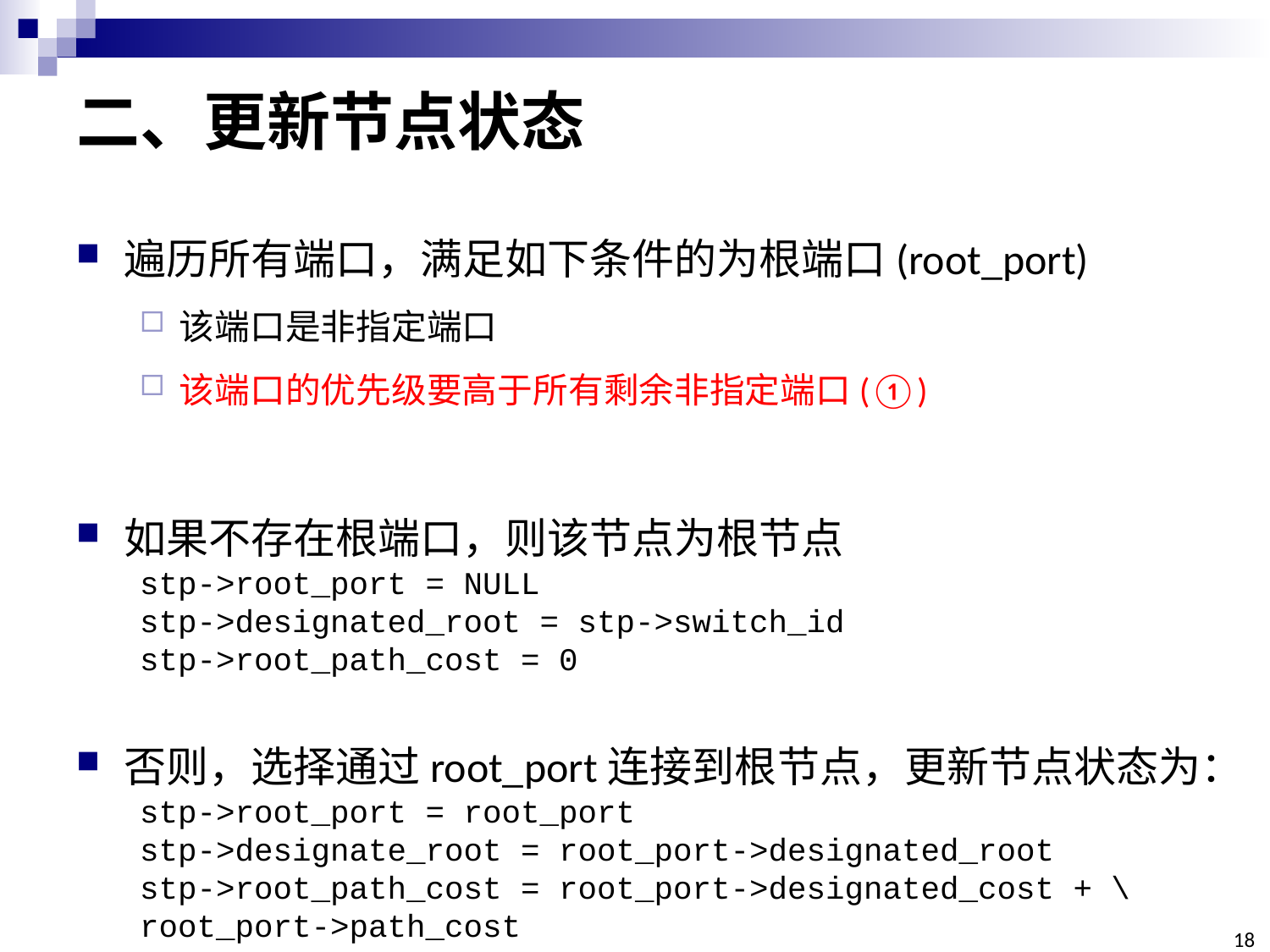

# 二、更新节点状态
遍历所有端口，满足如下条件的为根端口(root_port)
该端口是非指定端口
该端口的优先级要高于所有剩余非指定端口(①)

如果不存在根端口，则该节点为根节点
stp->root_port = NULL
stp->designated_root = stp->switch_id
stp->root_path_cost = 0

否则，选择通过root_port连接到根节点，更新节点状态为：
stp->root_port = root_port
stp->designate_root = root_port->designated_root
stp->root_path_cost = root_port->designated_cost + \ root_port->path_cost
18